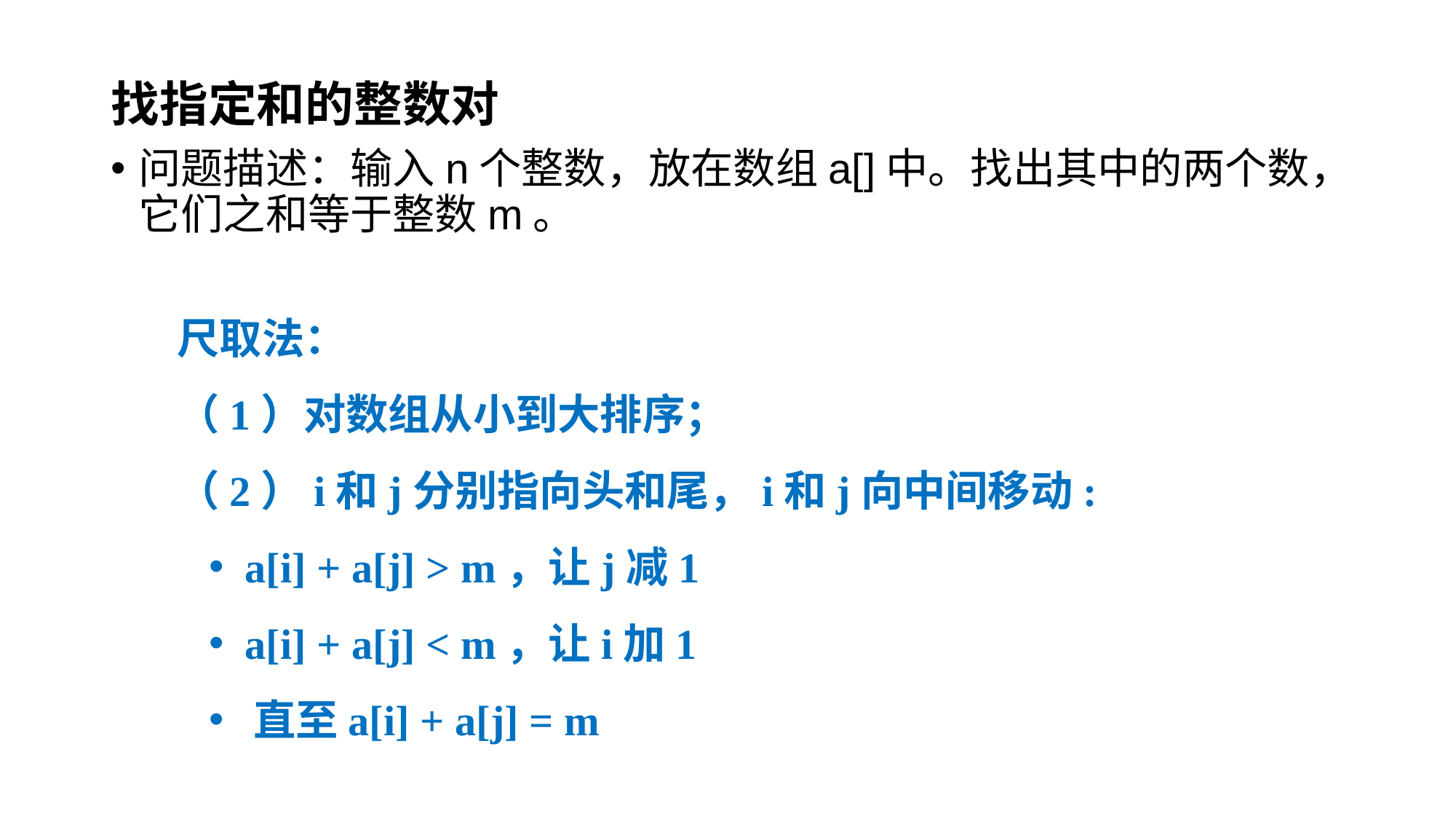

找指定和的整数对
问题描述：输入n个整数，放在数组a[]中。找出其中的两个数，它们之和等于整数m。

尺取法：
（1）对数组从小到大排序；
（2）i和j分别指向头和尾，i和j向中间移动:
  a[i] + a[j] > m，让j减1
  a[i] + a[j] < m，让i加1
  直至a[i] + a[j] = m